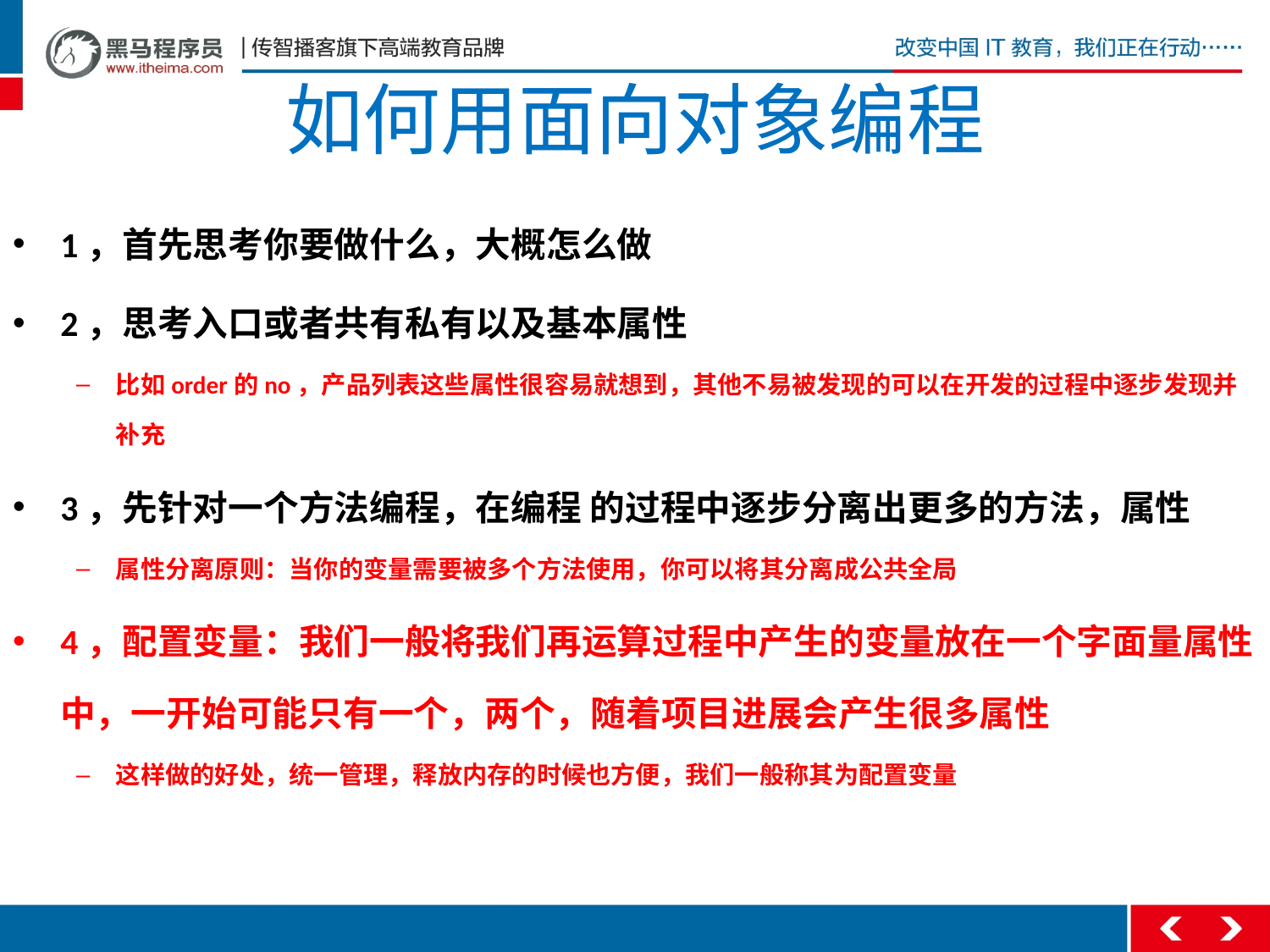

# 如何用面向对象编程
1，首先思考你要做什么，大概怎么做
2，思考入口或者共有私有以及基本属性
比如order的no，产品列表这些属性很容易就想到，其他不易被发现的可以在开发的过程中逐步发现并补充
3，先针对一个方法编程，在编程 的过程中逐步分离出更多的方法，属性
属性分离原则：当你的变量需要被多个方法使用，你可以将其分离成公共全局
4，配置变量：我们一般将我们再运算过程中产生的变量放在一个字面量属性中，一开始可能只有一个，两个，随着项目进展会产生很多属性
这样做的好处，统一管理，释放内存的时候也方便，我们一般称其为配置变量